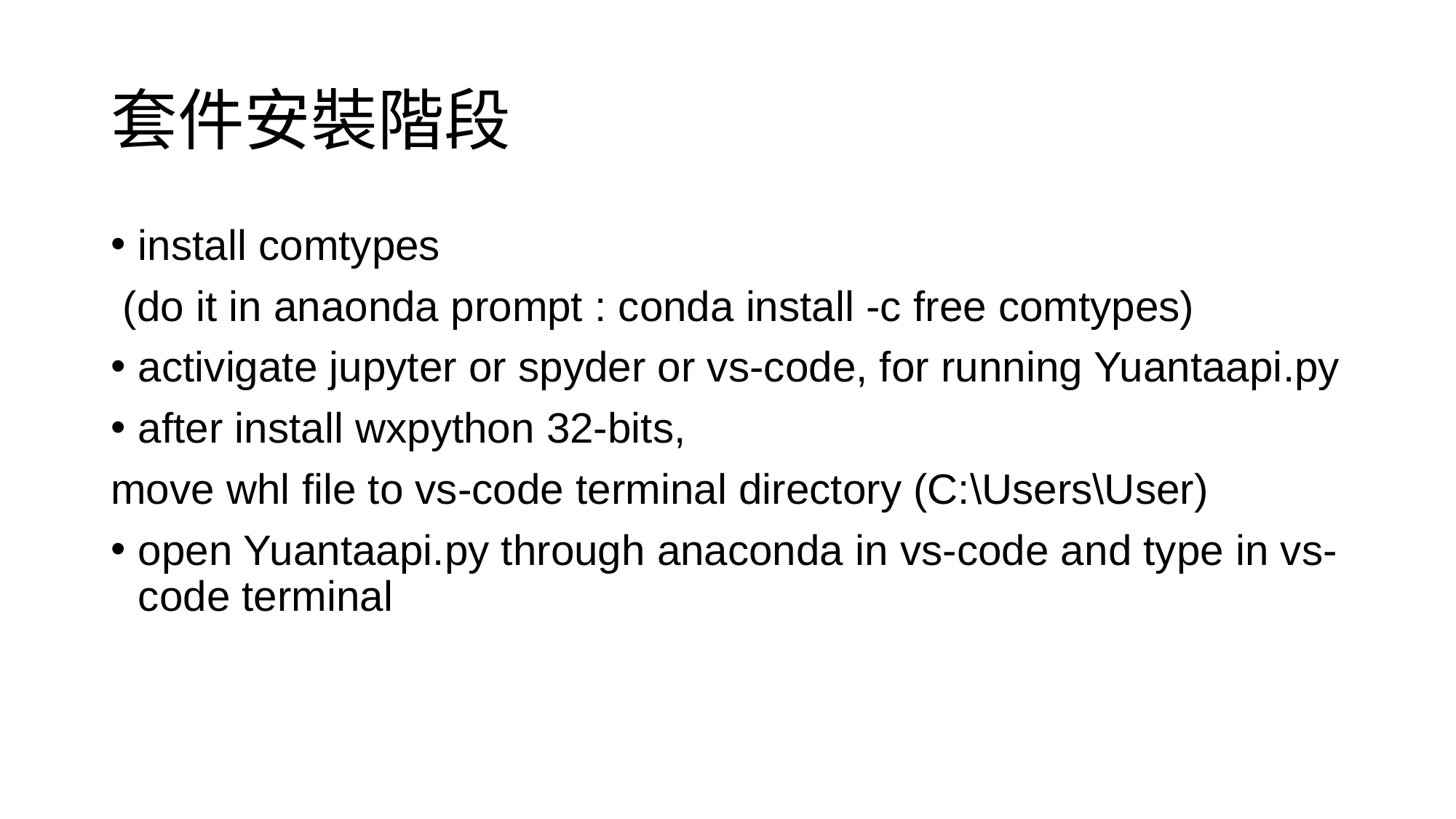

# 套件安裝階段
install comtypes
 (do it in anaonda prompt : conda install -c free comtypes)
activigate jupyter or spyder or vs-code, for running Yuantaapi.py
after install wxpython 32-bits,
move whl file to vs-code terminal directory (C:\Users\User)
open Yuantaapi.py through anaconda in vs-code and type in vs-code terminal